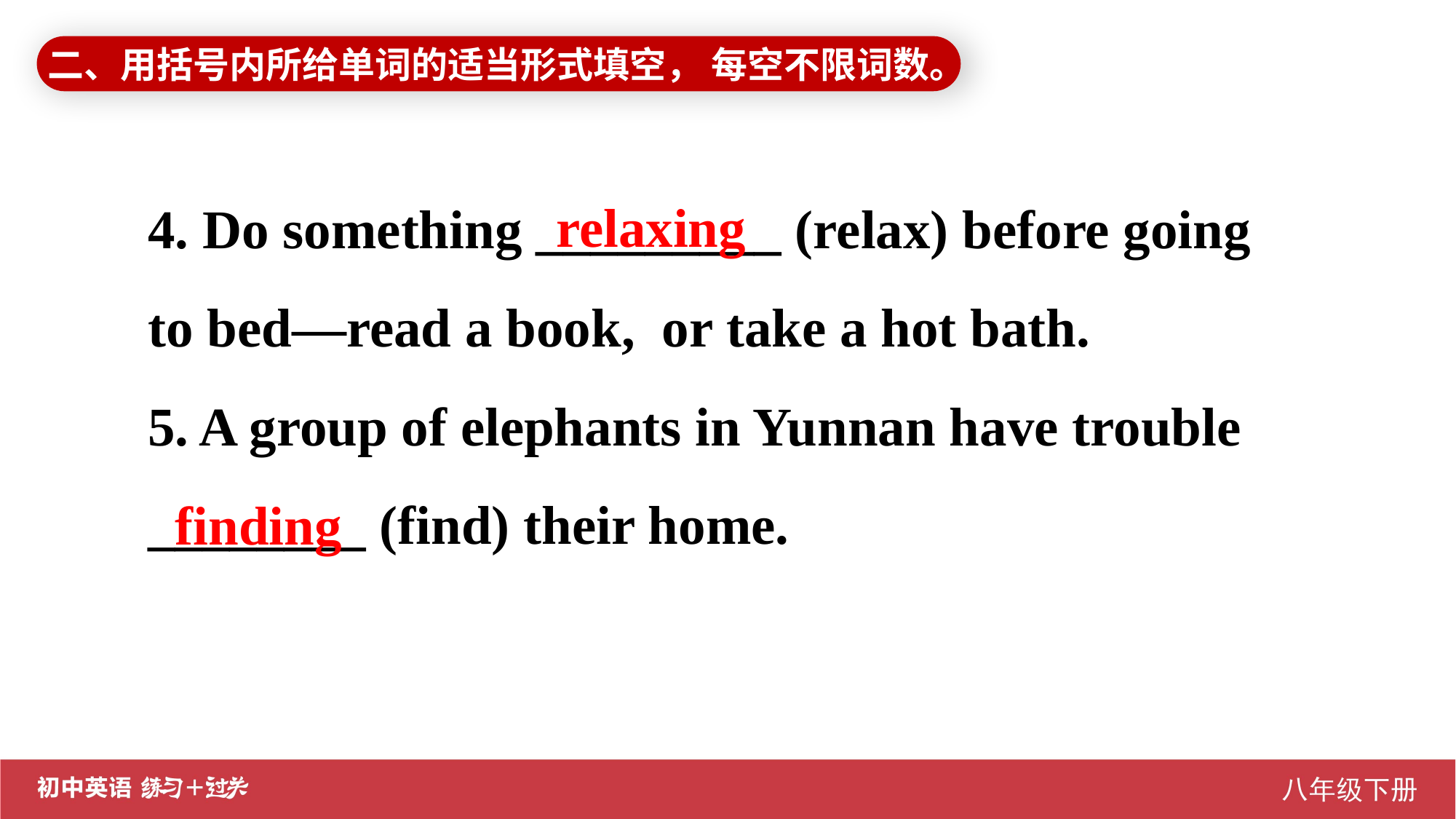

二、用括号内所给单词的适当形式填空， 每空不限词数。
4. Do something _________ (relax) before going to bed—read a book,  or take a hot bath.
5. A group of elephants in Yunnan have trouble ________ (find) their home.
relaxing
 finding